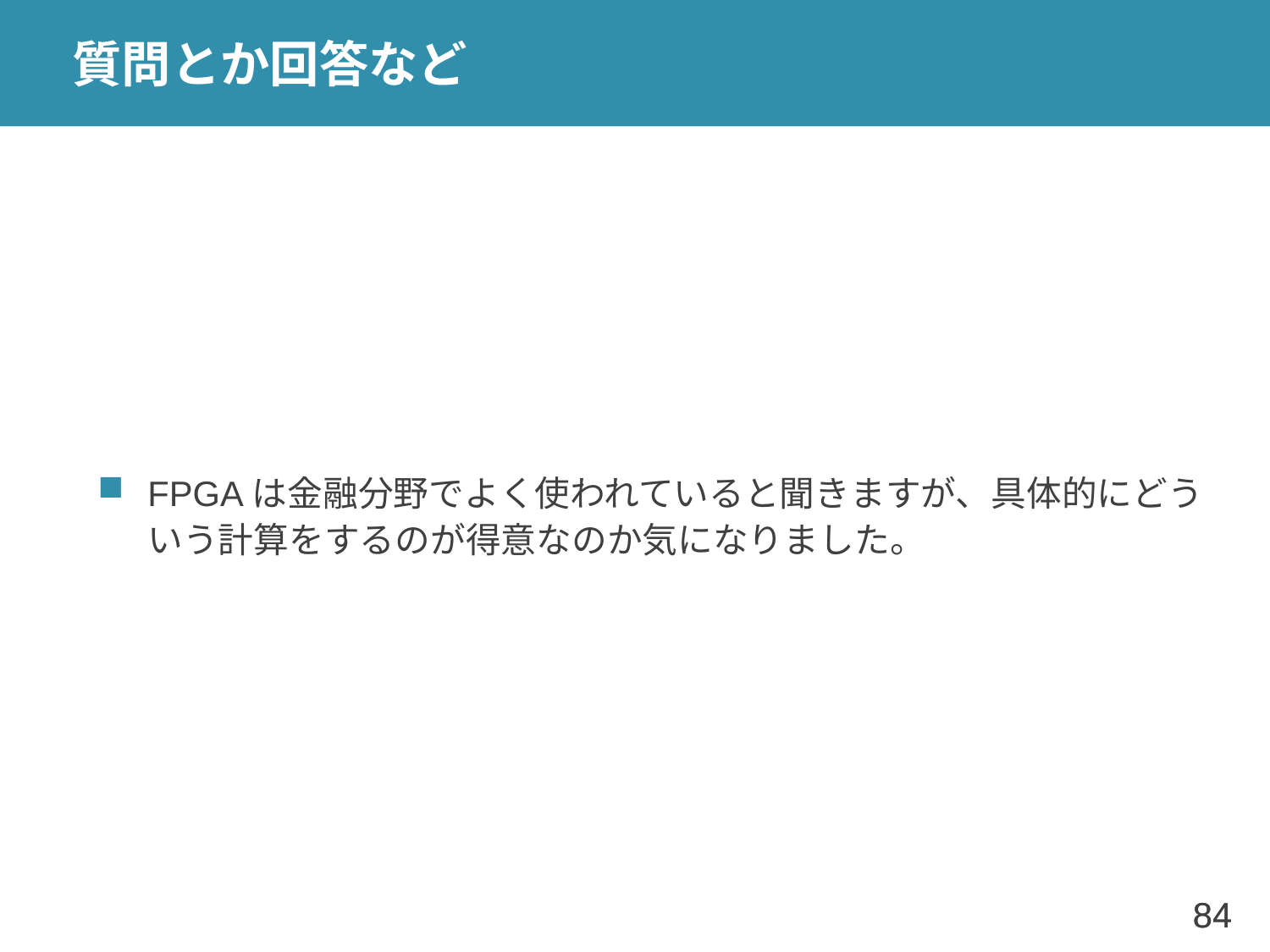

# 質問とか回答など
FPGAは金融分野でよく使われていると聞きますが、具体的にどういう計算をするのが得意なのか気になりました。